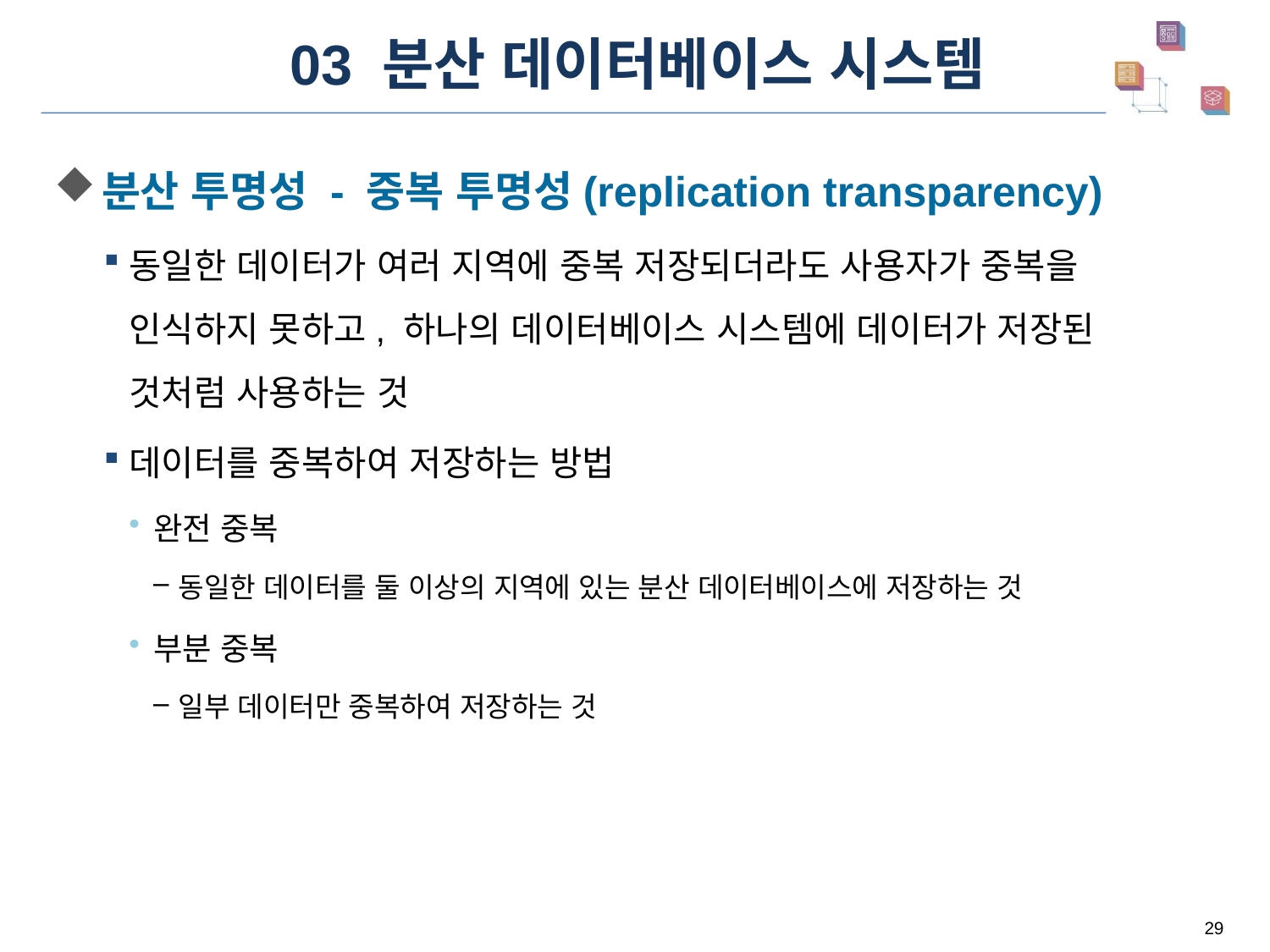

# 03 분산 데이터베이스 시스템
분산 투명성 - 중복 투명성(replication transparency)
동일한 데이터가 여러 지역에 중복 저장되더라도 사용자가 중복을
인식하지 못하고, 하나의 데이터베이스 시스템에 데이터가 저장된
것처럼 사용하는 것
데이터를 중복하여 저장하는 방법
완전 중복
동일한 데이터를 둘 이상의 지역에 있는 분산 데이터베이스에 저장하는 것
부분 중복
일부 데이터만 중복하여 저장하는 것